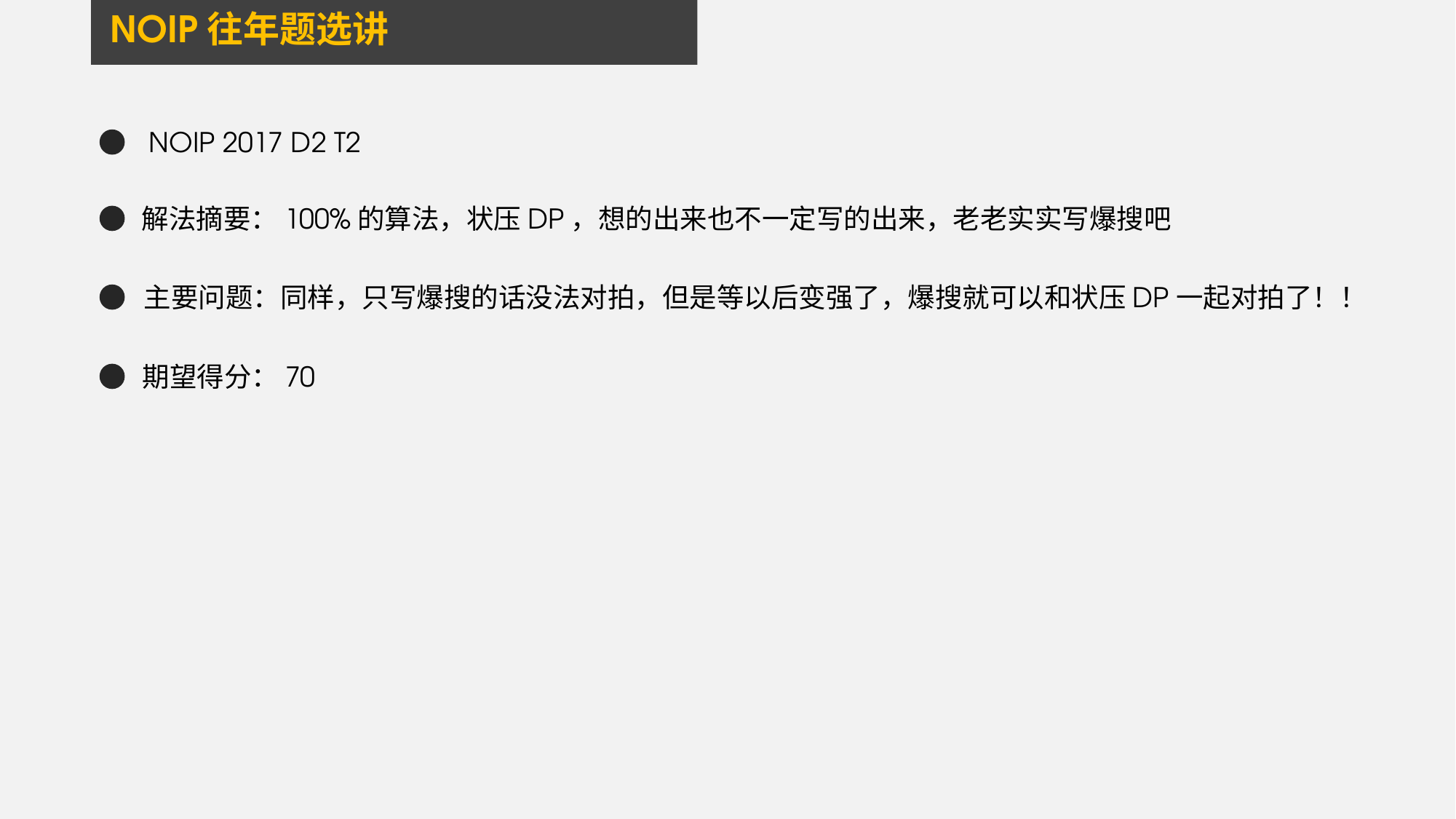

NOIP往年题选讲
NOIP 2017 D2 T2

解法摘要：100%的算法，状压DP，想的出来也不一定写的出来，老老实实写爆搜吧

主要问题：同样，只写爆搜的话没法对拍，但是等以后变强了，爆搜就可以和状压DP一起对拍了！！

期望得分：70